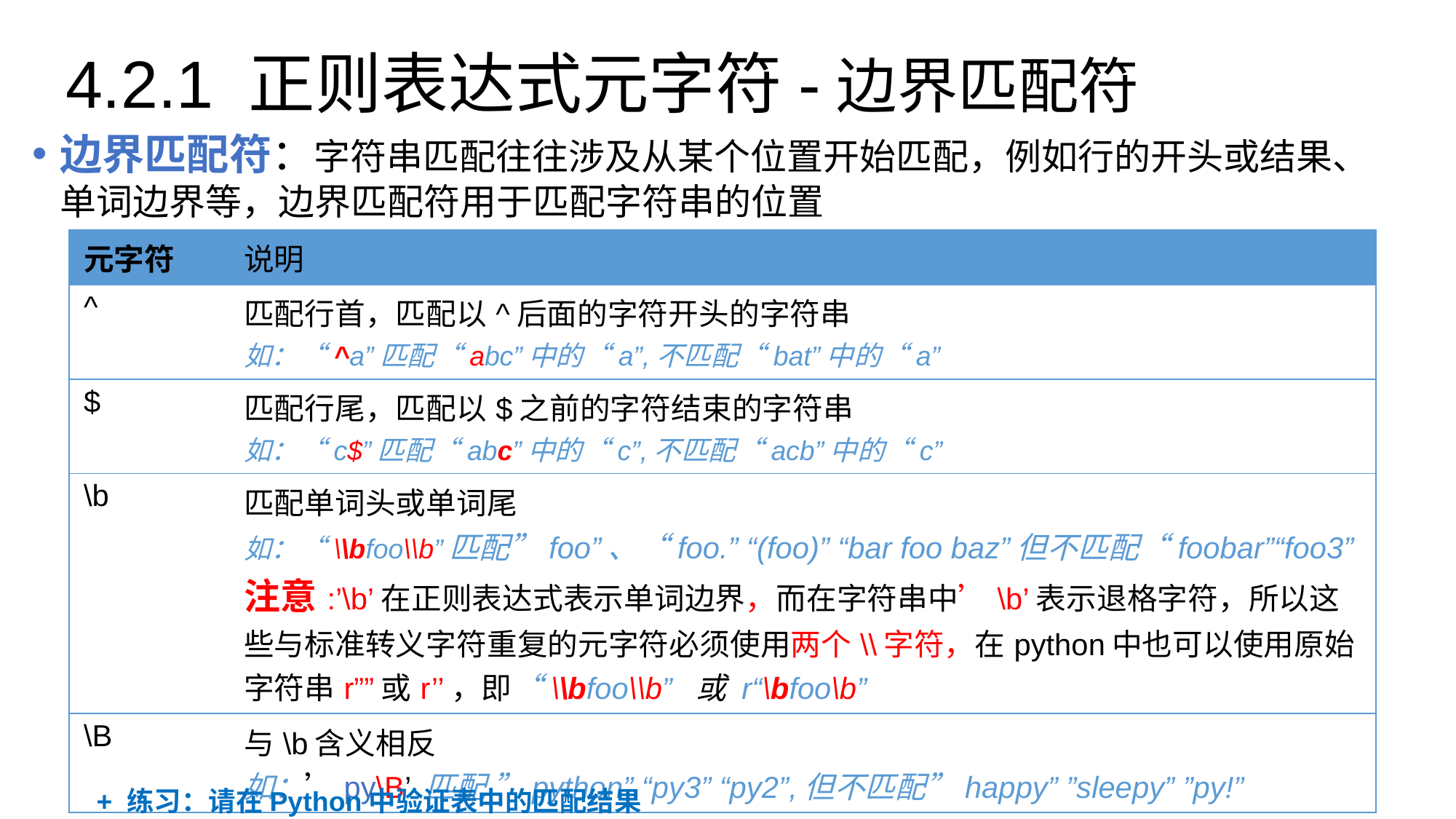

# 4.2.1 正则表达式元字符-边界匹配符
边界匹配符：字符串匹配往往涉及从某个位置开始匹配，例如行的开头或结果、单词边界等，边界匹配符用于匹配字符串的位置
| 元字符 | 说明 |
| --- | --- |
| ^ | 匹配行首，匹配以^后面的字符开头的字符串 如：“^a”匹配“abc”中的“a”,不匹配“bat”中的“a” |
| $ | 匹配行尾，匹配以$之前的字符结束的字符串 如：“c$”匹配“abc”中的“c”,不匹配“acb”中的“c” |
| \b | 匹配单词头或单词尾 如：“\\bfoo\\b”匹配”foo”、“foo.” “(foo)” “bar foo baz”但不匹配“foobar”“foo3” 注意:’\b’在正则表达式表示单词边界，而在字符串中’\b’表示退格字符，所以这些与标准转义字符重复的元字符必须使用两个\\字符，在python中也可以使用原始字符串r””或r’’，即“\\bfoo\\b” 或 r“\bfoo\b” |
| \B | 与\b含义相反 如：’py\B’ 匹配 ”python” “py3” “py2”,但不匹配”happy” ”sleepy” ”py!” |
+ 练习：请在Python中验证表中的匹配结果